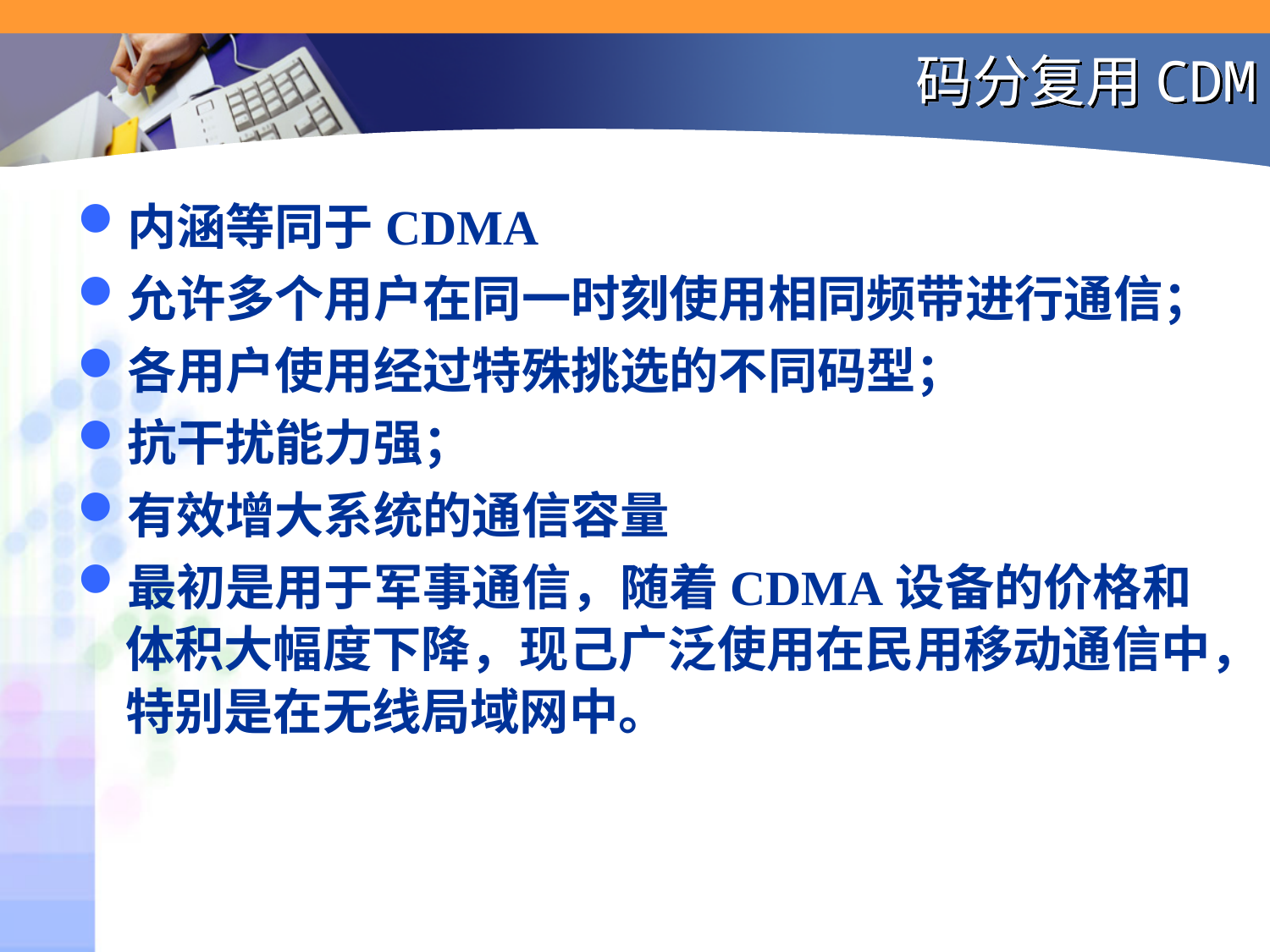

# 码分复用CDM
内涵等同于CDMA
允许多个用户在同一时刻使用相同频带进行通信；
各用户使用经过特殊挑选的不同码型；
抗干扰能力强；
有效增大系统的通信容量
最初是用于军事通信，随着CDMA设备的价格和体积大幅度下降，现己广泛使用在民用移动通信中，特别是在无线局域网中。